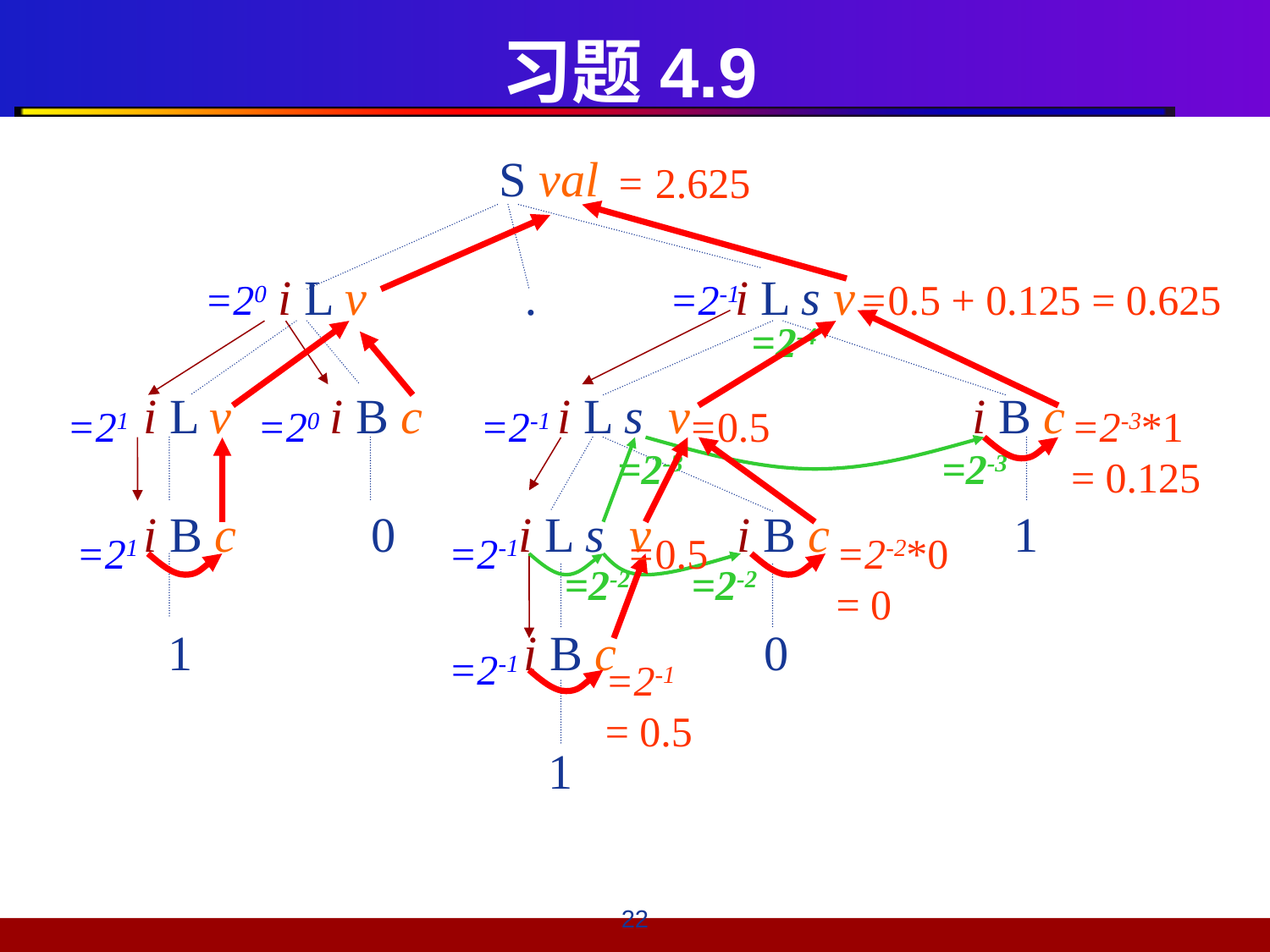

习题4.9
                             S val

           i L v             .                i L s v

i L v        i B c           i L s  v                       i B c

i B c           0          i L s  v       i B c               1

  1                           i B c            0

                                 1

= 2.625

=0.5 + 0.125 = 0.625

=0.5
=2-3*1
= 0.125

=0.5
=2-2*0
= 0

=2-1
= 0.5

=20
=2-1

=21
=20
=2-1

=21
=2-1

=2-1
=2-4
=2-3
=2-3

=2-2
=2-2

22